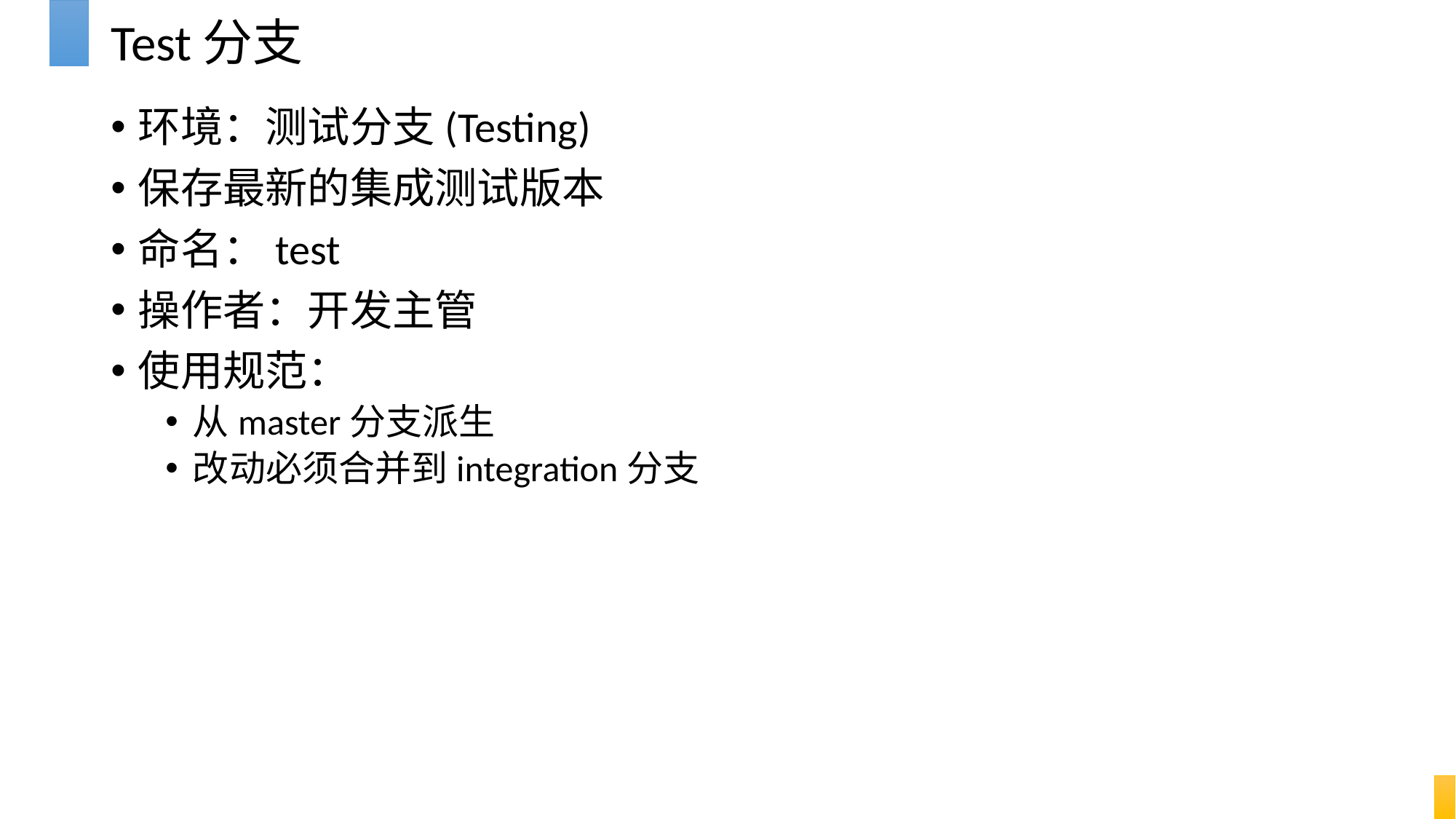

# Test分支
环境：测试分支(Testing)
保存最新的集成测试版本
命名：test
操作者：开发主管
使用规范：
从master分支派生
改动必须合并到integration分支